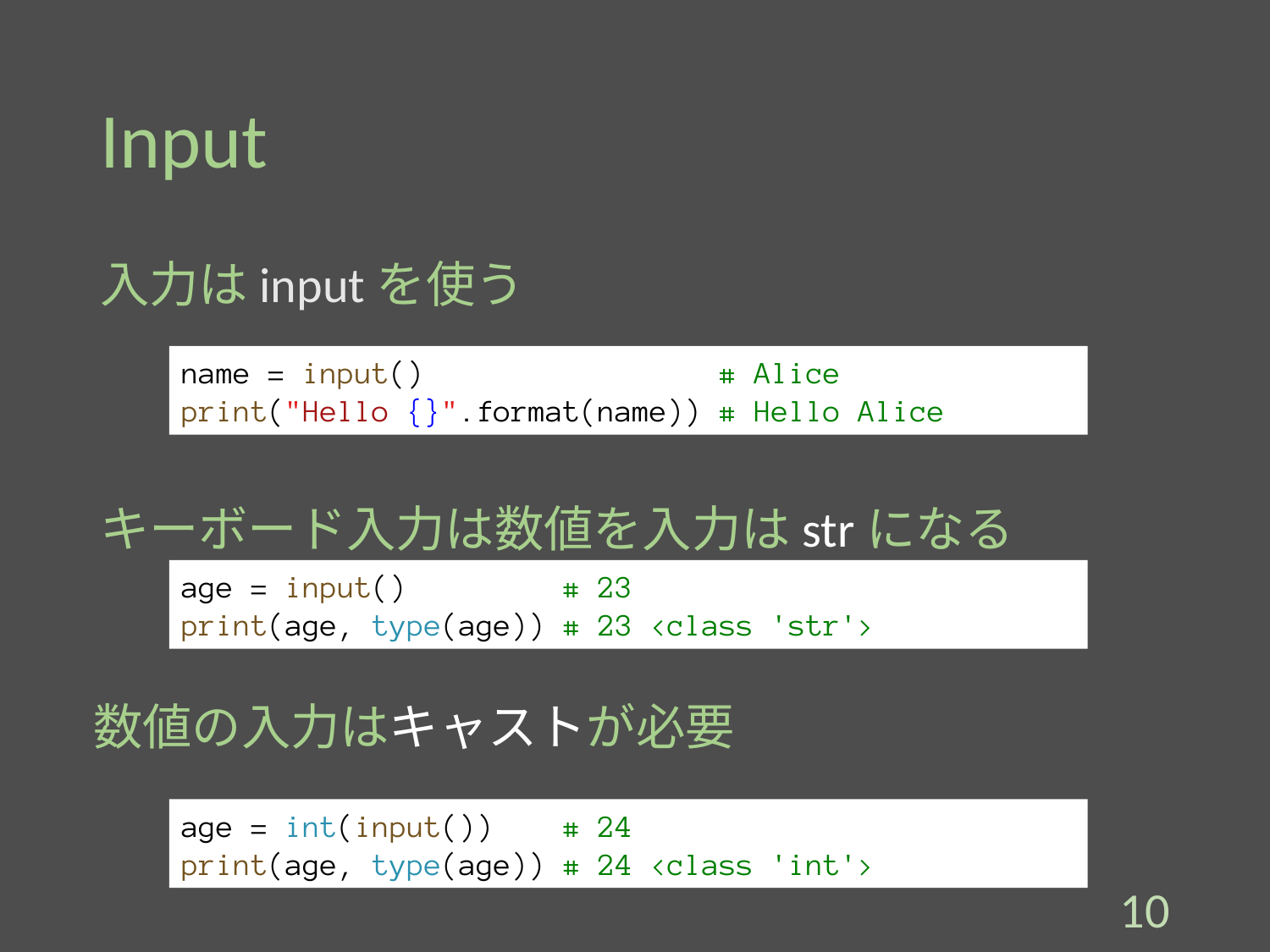

# Input
入力はinputを使う
name = input()                 # Alice
print("Hello {}".format(name)) # Hello Alice
キーボード入力は数値を入力はstrになる
age = input()         # 23
print(age, type(age)) # 23 <class 'str'>
数値の入力はキャストが必要
age = int(input())    # 24
print(age, type(age)) # 24 <class 'int'>
10